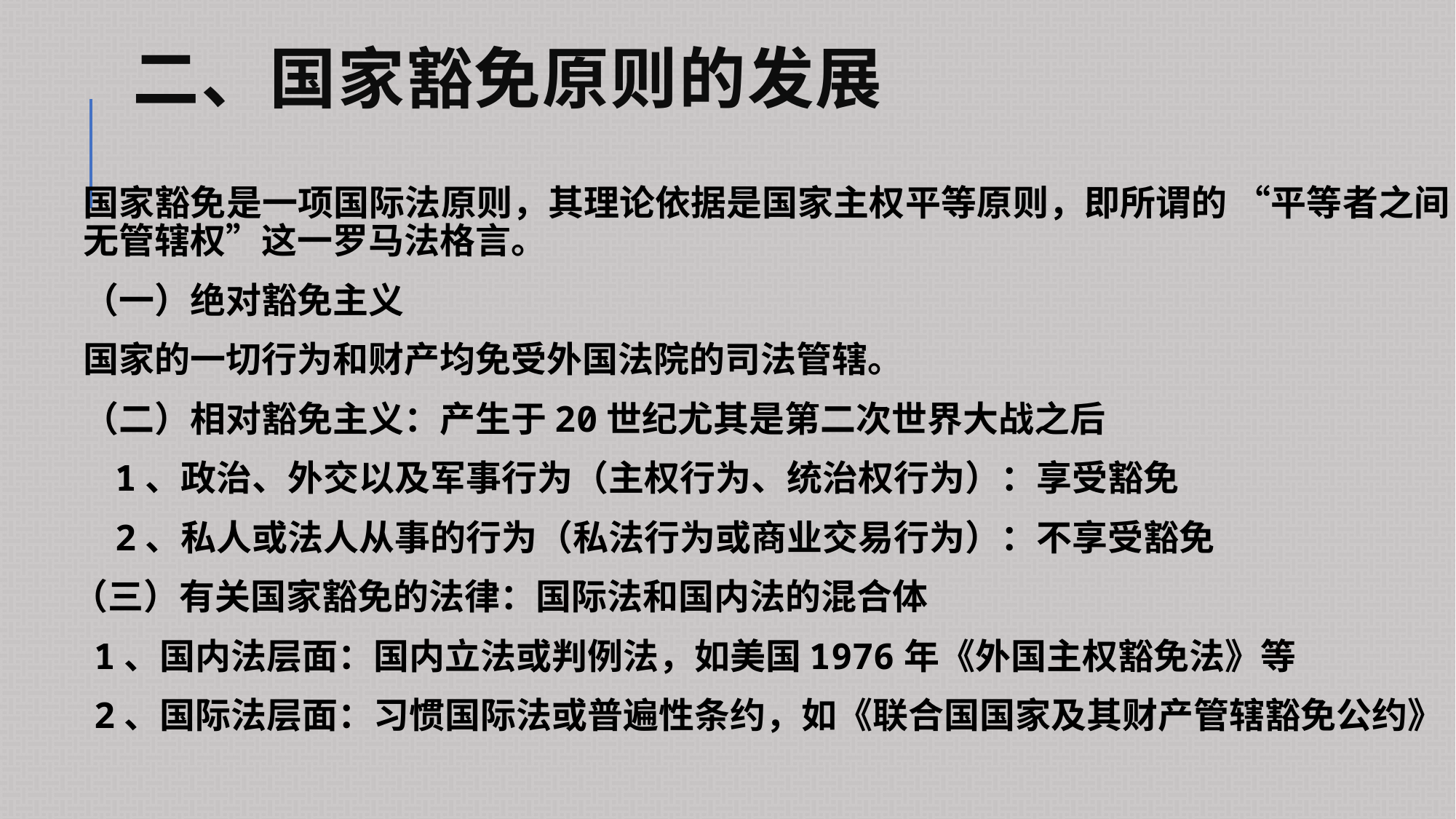

# 二、国家豁免原则的发展
国家豁免是一项国际法原则，其理论依据是国家主权平等原则，即所谓的 “平等者之间无管辖权”这一罗马法格言。
（一）绝对豁免主义
国家的一切行为和财产均免受外国法院的司法管辖。
（二）相对豁免主义：产生于20世纪尤其是第二次世界大战之后
  1、政治、外交以及军事行为（主权行为、统治权行为）：享受豁免
  2、私人或法人从事的行为（私法行为或商业交易行为）：不享受豁免
（三）有关国家豁免的法律：国际法和国内法的混合体
 1、国内法层面：国内立法或判例法，如美国1976年《外国主权豁免法》等
 2、国际法层面：习惯国际法或普遍性条约，如《联合国国家及其财产管辖豁免公约》